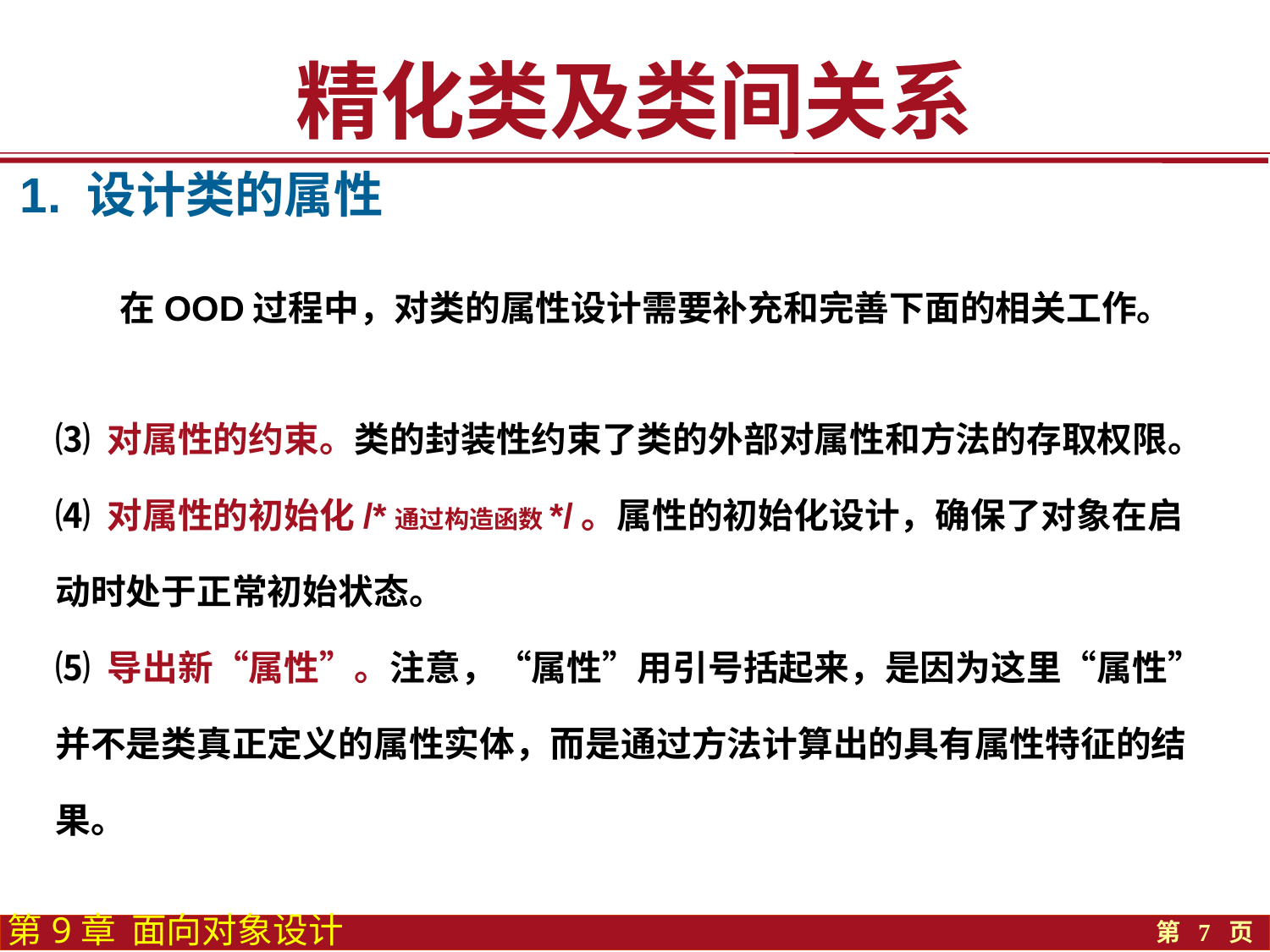

精化类及类间关系
1. 设计类的属性
       在OOD过程中，对类的属性设计需要补充和完善下面的相关工作。
⑶ 对属性的约束。类的封装性约束了类的外部对属性和方法的存取权限。
⑷ 对属性的初始化/*通过构造函数*/。属性的初始化设计，确保了对象在启动时处于正常初始状态。
⑸ 导出新“属性”。注意，“属性”用引号括起来，是因为这里“属性”并不是类真正定义的属性实体，而是通过方法计算出的具有属性特征的结果。